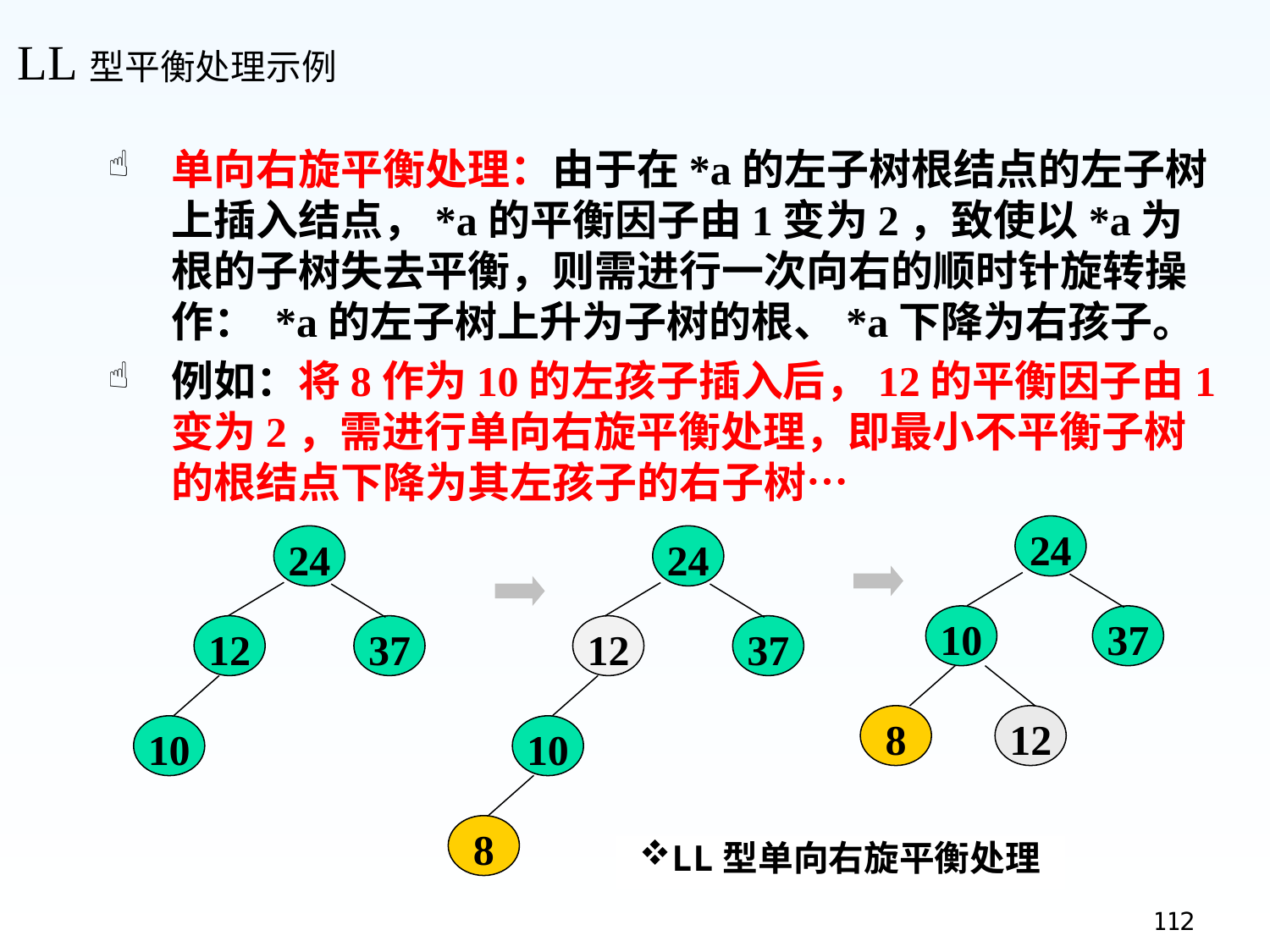

LL型平衡处理示例
单向右旋平衡处理：由于在*a的左子树根结点的左子树上插入结点，*a的平衡因子由1变为2，致使以*a为根的子树失去平衡，则需进行一次向右的顺时针旋转操作： *a的左子树上升为子树的根、*a下降为右孩子。
例如：将8作为10的左孩子插入后，12的平衡因子由1变为2，需进行单向右旋平衡处理，即最小不平衡子树的根结点下降为其左孩子的右子树…
24

37
24
24

10
12
37
12
37

8
12

10
10

8
LL型单向右旋平衡处理
112